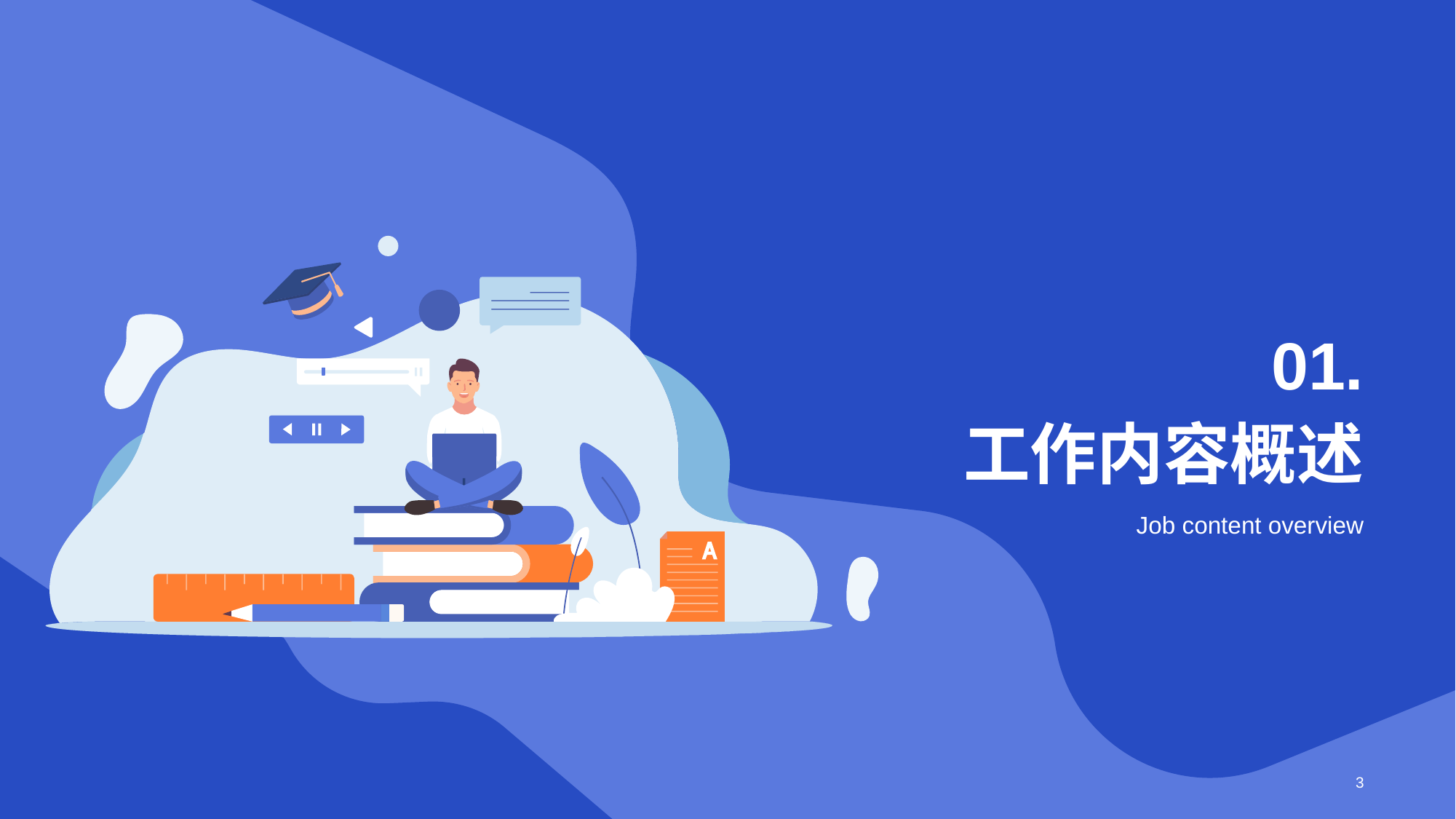

01.
# 工作内容概述
Job content overview
3